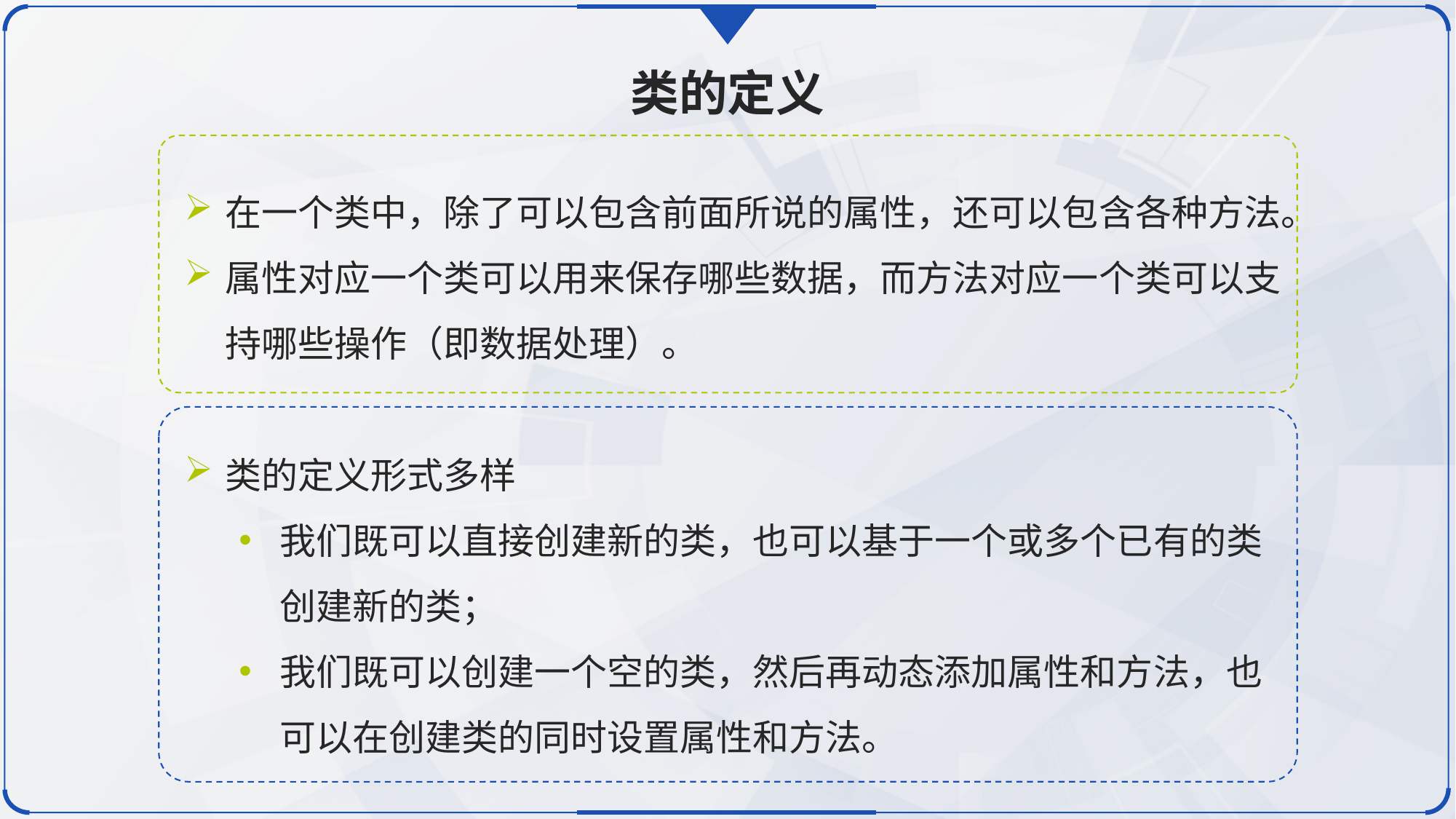

类的定义

在一个类中，除了可以包含前面所说的属性，还可以包含各种方法。
属性对应一个类可以用来保存哪些数据，而方法对应一个类可以支持哪些操作（即数据处理）。

类的定义形式多样
我们既可以直接创建新的类，也可以基于一个或多个已有的类创建新的类；
我们既可以创建一个空的类，然后再动态添加属性和方法，也可以在创建类的同时设置属性和方法。